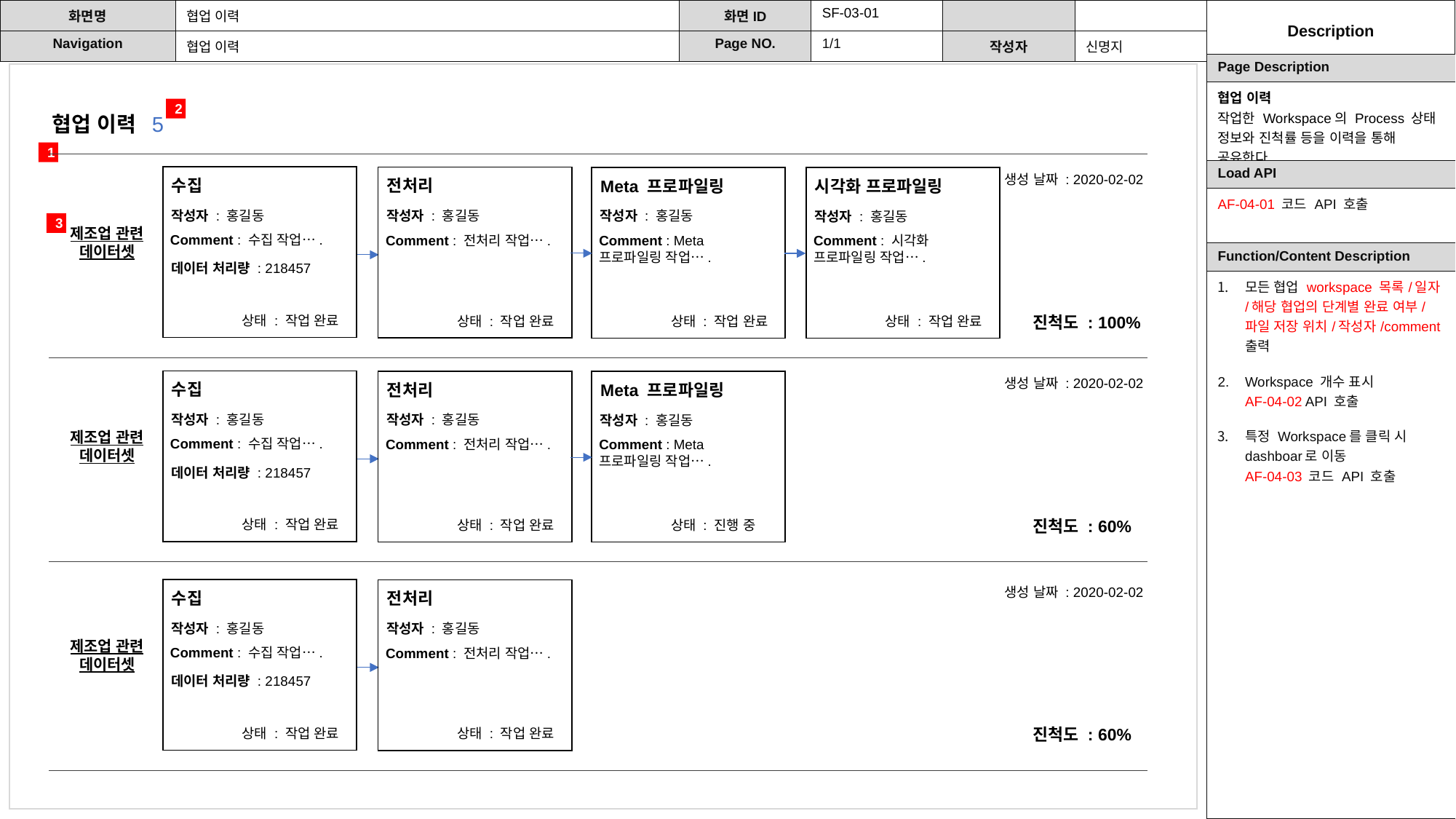

| 화면명 | 협업 이력 | 화면ID | SF-03-01 |  |  | Description |
| --- | --- | --- | --- | --- | --- | --- |
| Navigation | 협업 이력 | Page NO. | 1/1 | 작성자 | 신명지 |  |
| Page Description |
| --- |
| 협업 이력 작업한 Workspace의 Process 상태 정보와 진척률 등을 이력을 통해 공유한다. |
| Load API |
| AF-04-01 코드 API 호출 |
| Function/Content Description |
| 모든 협업 workspace 목록/일자/해당 협업의 단계별 완료 여부/파일 저장 위치/작성자/comment 출력 Workspace 개수 표시 AF-04-02 API 호출 특정 Workspace를 클릭 시 dashboar로 이동 AF-04-03 코드 API 호출 |

2
협업 이력
5
1
생성 날짜 : 2020-02-02
제조업 관련 데이터셋
진척도 : 100%

수집
작성자 : 홍길동
Comment : 수집 작업….
데이터 처리량 : 218457
상태 : 작업 완료

전처리
작성자 : 홍길동
Comment : 전처리 작업….

상태 : 작업 완료

Meta 프로파일링
작성자 : 홍길동
Comment : Meta 프로파일링 작업….
상태 : 작업 완료

시각화 프로파일링
작성자 : 홍길동
Comment : 시각화 프로파일링 작업….
상태 : 작업 완료
3
생성 날짜 : 2020-02-02
제조업 관련 데이터셋
진척도 : 60%

수집
작성자 : 홍길동
Comment : 수집 작업….
데이터 처리량 : 218457
상태 : 작업 완료

전처리
작성자 : 홍길동
Comment : 전처리 작업….

상태 : 작업 완료

Meta 프로파일링
작성자 : 홍길동
Comment : Meta 프로파일링 작업….
상태 : 진행 중
생성 날짜 : 2020-02-02
제조업 관련 데이터셋
진척도 : 60%

수집
작성자 : 홍길동
Comment : 수집 작업….
데이터 처리량 : 218457
상태 : 작업 완료

전처리
작성자 : 홍길동
Comment : 전처리 작업….

상태 : 작업 완료